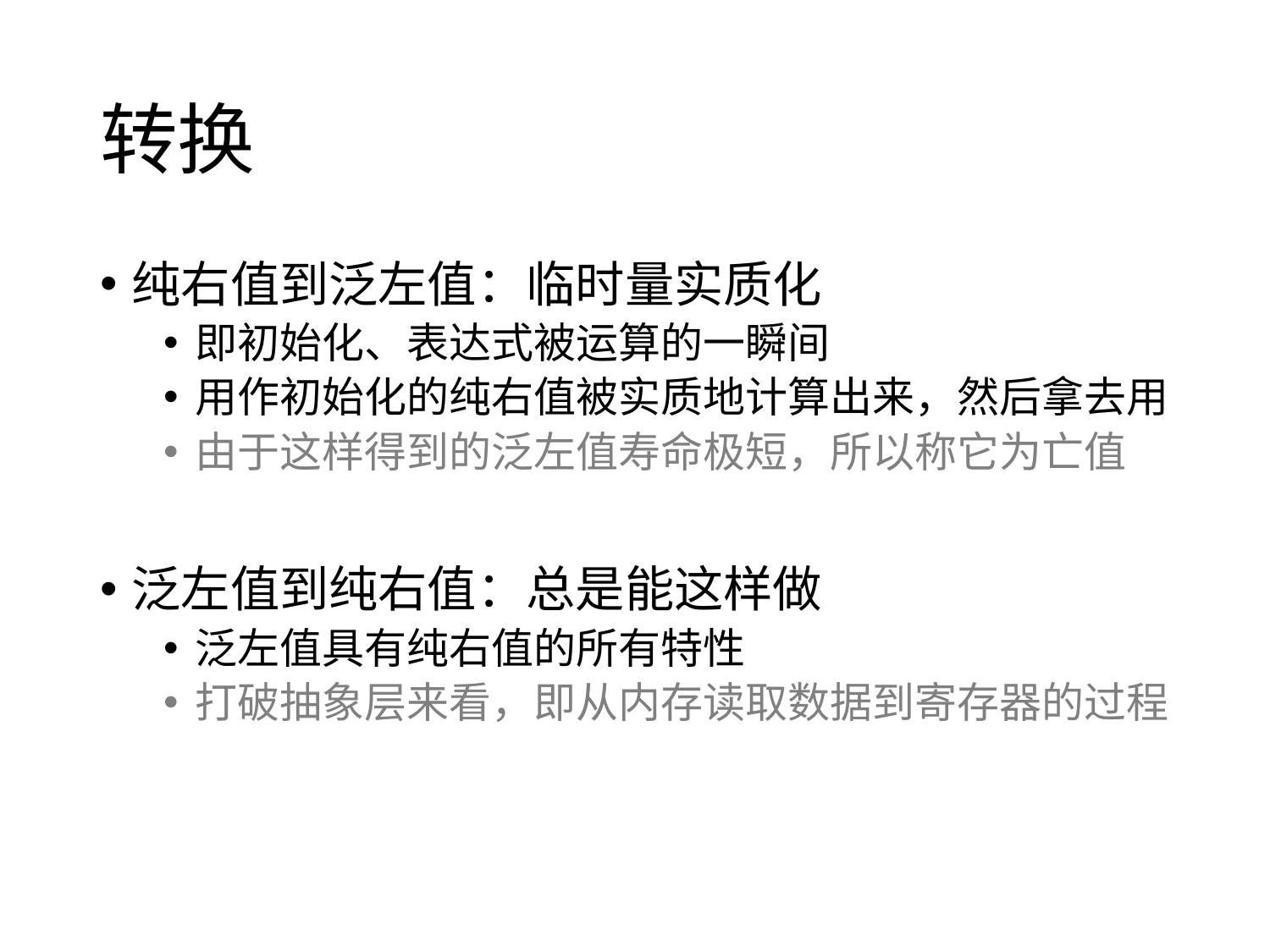

# 转换
纯右值到泛左值：临时量实质化
即初始化、表达式被运算的一瞬间
用作初始化的纯右值被实质地计算出来，然后拿去用
由于这样得到的泛左值寿命极短，所以称它为亡值

泛左值到纯右值：总是能这样做
泛左值具有纯右值的所有特性
打破抽象层来看，即从内存读取数据到寄存器的过程